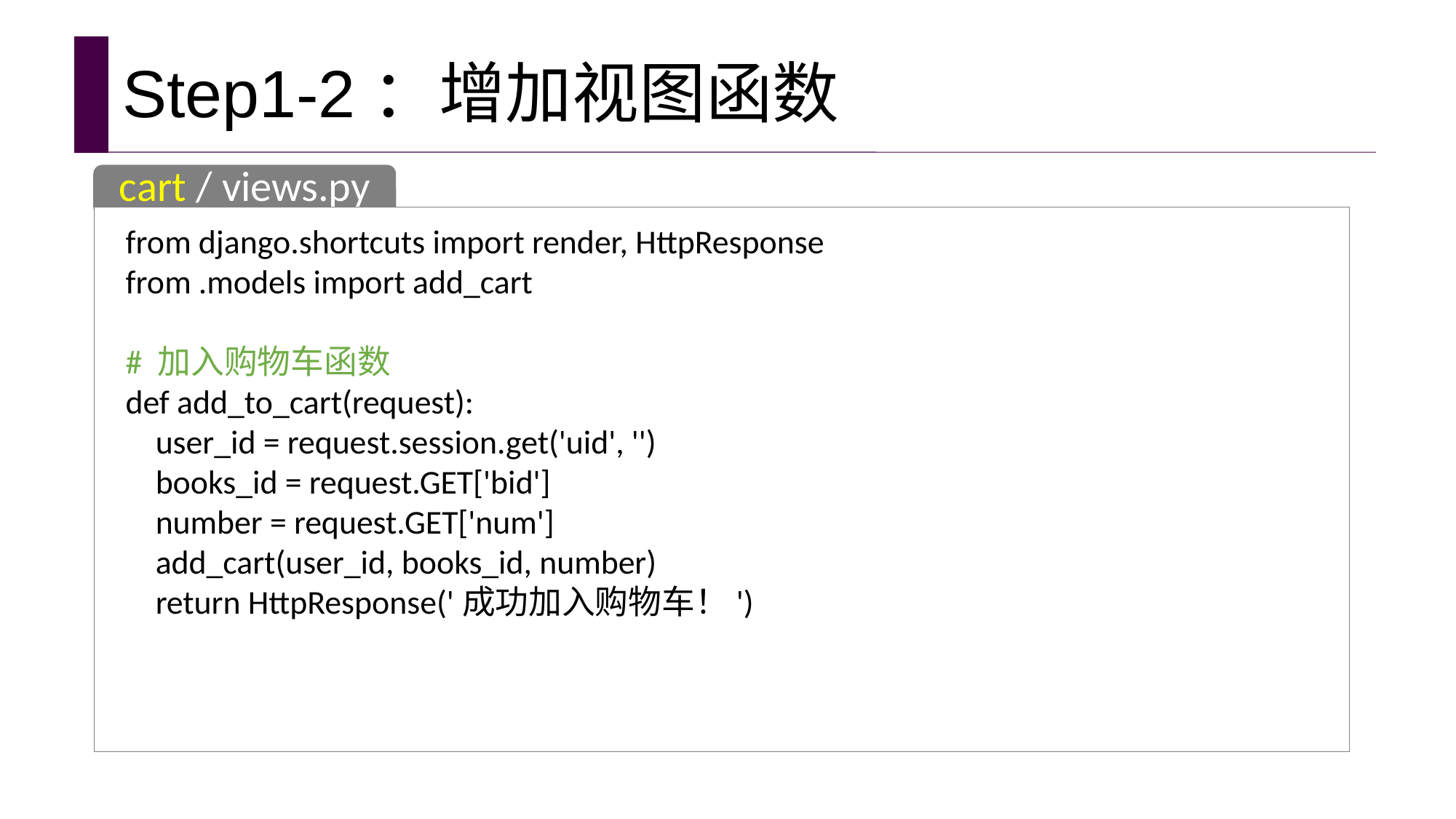

# Step1-2：增加视图函数
cart / views.py

from django.shortcuts import render, HttpResponse
from .models import add_cart

# 加入购物车函数
def add_to_cart(request):
    user_id = request.session.get('uid', '')
    books_id = request.GET['bid']
    number = request.GET['num']
    add_cart(user_id, books_id, number)
    return HttpResponse('成功加入购物车！')